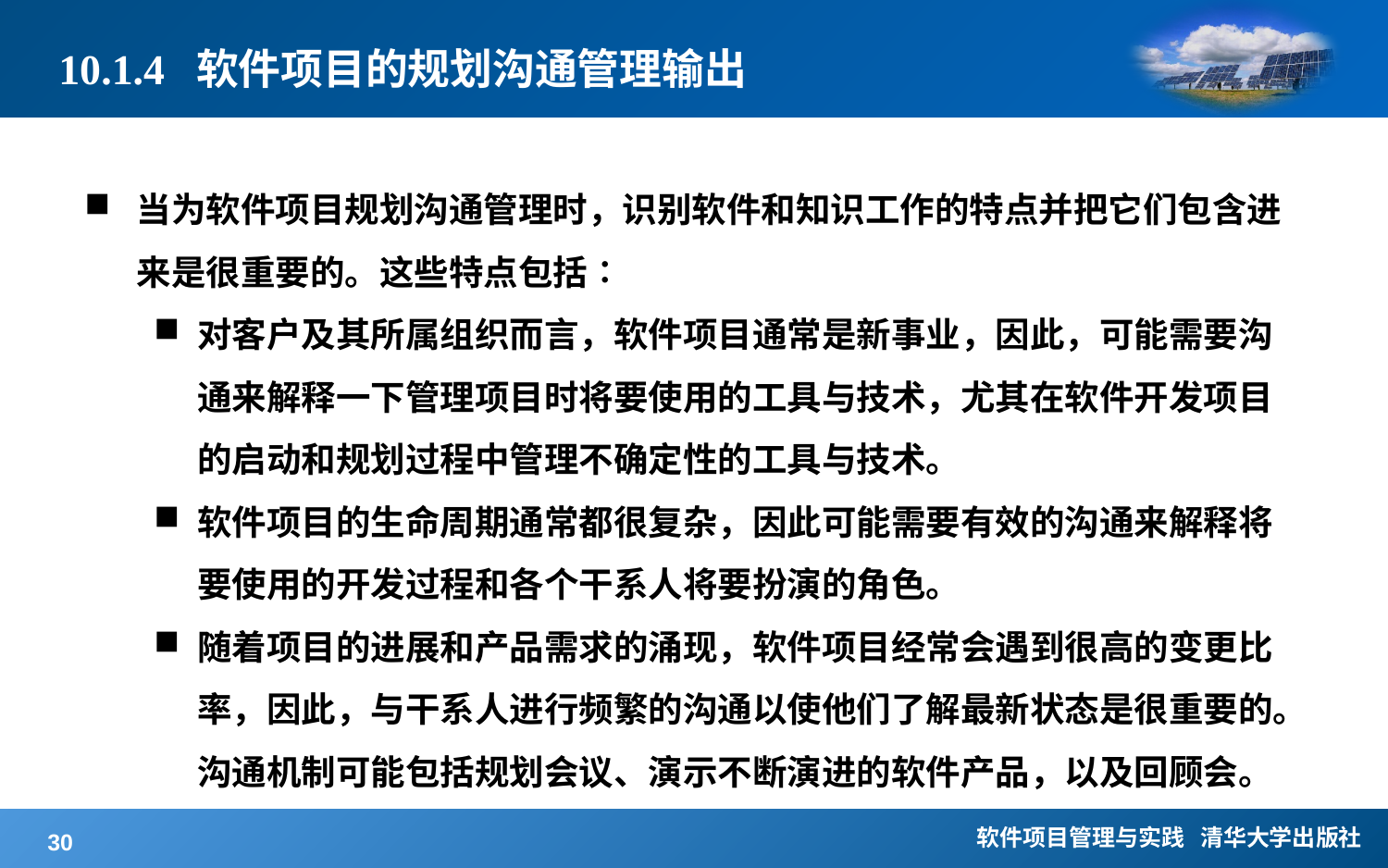

# 10.1.4  软件项目的规划沟通管理输出
当为软件项目规划沟通管理时，识别软件和知识工作的特点并把它们包含进来是很重要的。这些特点包括∶
对客户及其所属组织而言，软件项目通常是新事业，因此，可能需要沟通来解释一下管理项目时将要使用的工具与技术，尤其在软件开发项目的启动和规划过程中管理不确定性的工具与技术。
软件项目的生命周期通常都很复杂，因此可能需要有效的沟通来解释将要使用的开发过程和各个干系人将要扮演的角色。
随着项目的进展和产品需求的涌现，软件项目经常会遇到很高的变更比率，因此，与干系人进行频繁的沟通以使他们了解最新状态是很重要的。沟通机制可能包括规划会议、演示不断演进的软件产品，以及回顾会。